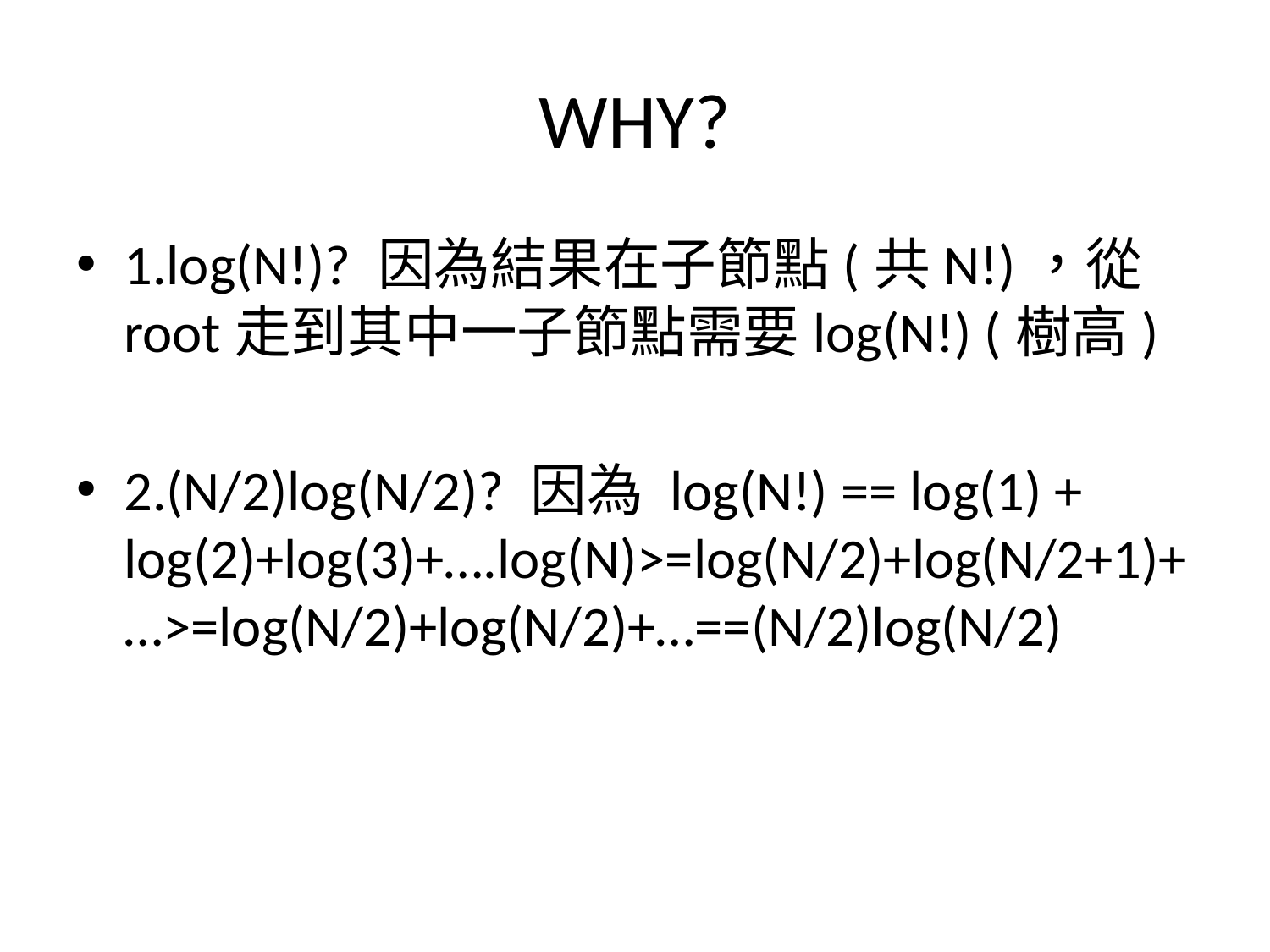

# WHY?
1.log(N!)? 因為結果在子節點(共N!)，從root走到其中一子節點需要log(N!) (樹高)

2.(N/2)log(N/2)? 因為 log(N!) == log(1) + log(2)+log(3)+….log(N)>=log(N/2)+log(N/2+1)+…>=log(N/2)+log(N/2)+…==(N/2)log(N/2)